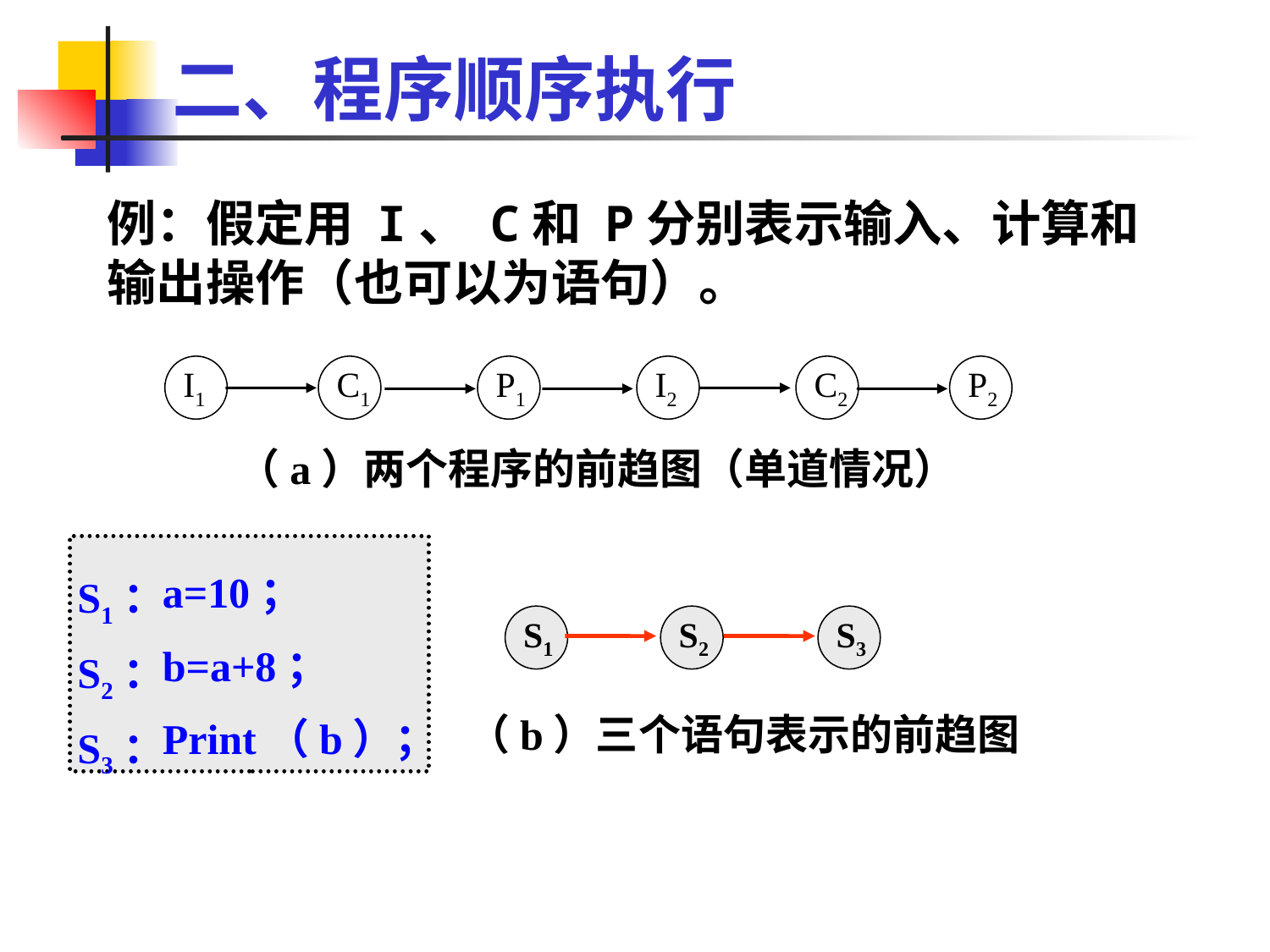

二、程序顺序执行
例：假定用 I、 C和 P分别表示输入、计算和输出操作（也可以为语句）。

I1

C1

P1

I2

C2

P2

（a）两个程序的前趋图（单道情况）

a=10；
b=a+8；
Print（b）；
S1：
S2：
S3：

S1

S2

S3

（b）三个语句表示的前趋图